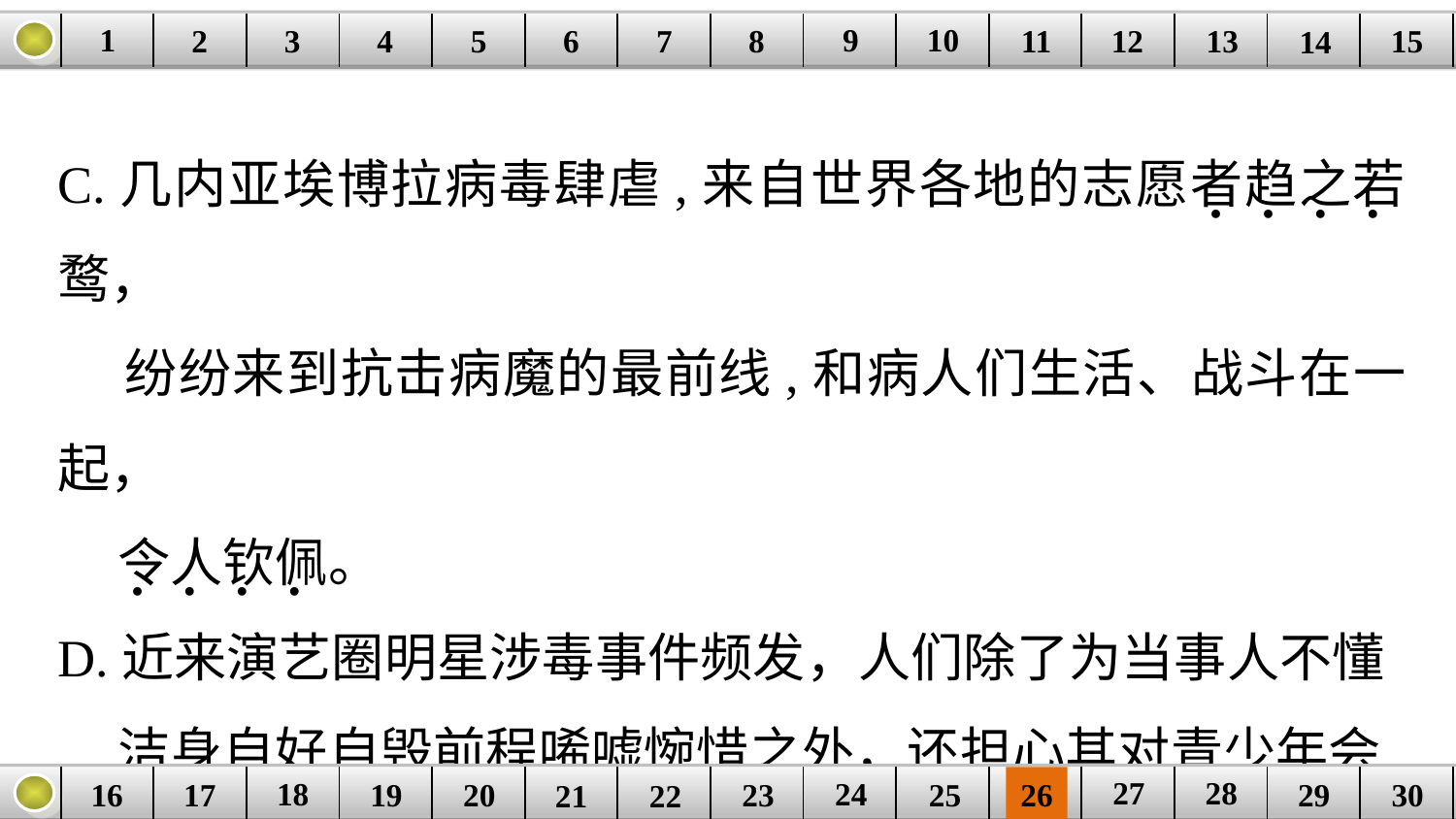

9
10
1
3
4
5
6
8
11
2
12
15
|  |  |  |  |  |  |  |  |  |  |  |  |  |  |  |
| --- | --- | --- | --- | --- | --- | --- | --- | --- | --- | --- | --- | --- | --- | --- |
7
13
14

C.几内亚埃博拉病毒肆虐,来自世界各地的志愿者趋之若鹜，
    纷纷来到抗击病魔的最前线,和病人们生活、战斗在一起，
    令人钦佩。
D.近来演艺圈明星涉毒事件频发，人们除了为当事人不懂
    洁身自好自毁前程唏嘘惋惜之外，还担心其对青少年会
    产生不良影响。
.   .   .   .
.   .   .   .

27
28
18
24
16
25
26
30
|  |  |  |  |  |  |  |  |  |  |  |  |  |  |  |
| --- | --- | --- | --- | --- | --- | --- | --- | --- | --- | --- | --- | --- | --- | --- |
23
17
19
20
29
21
22